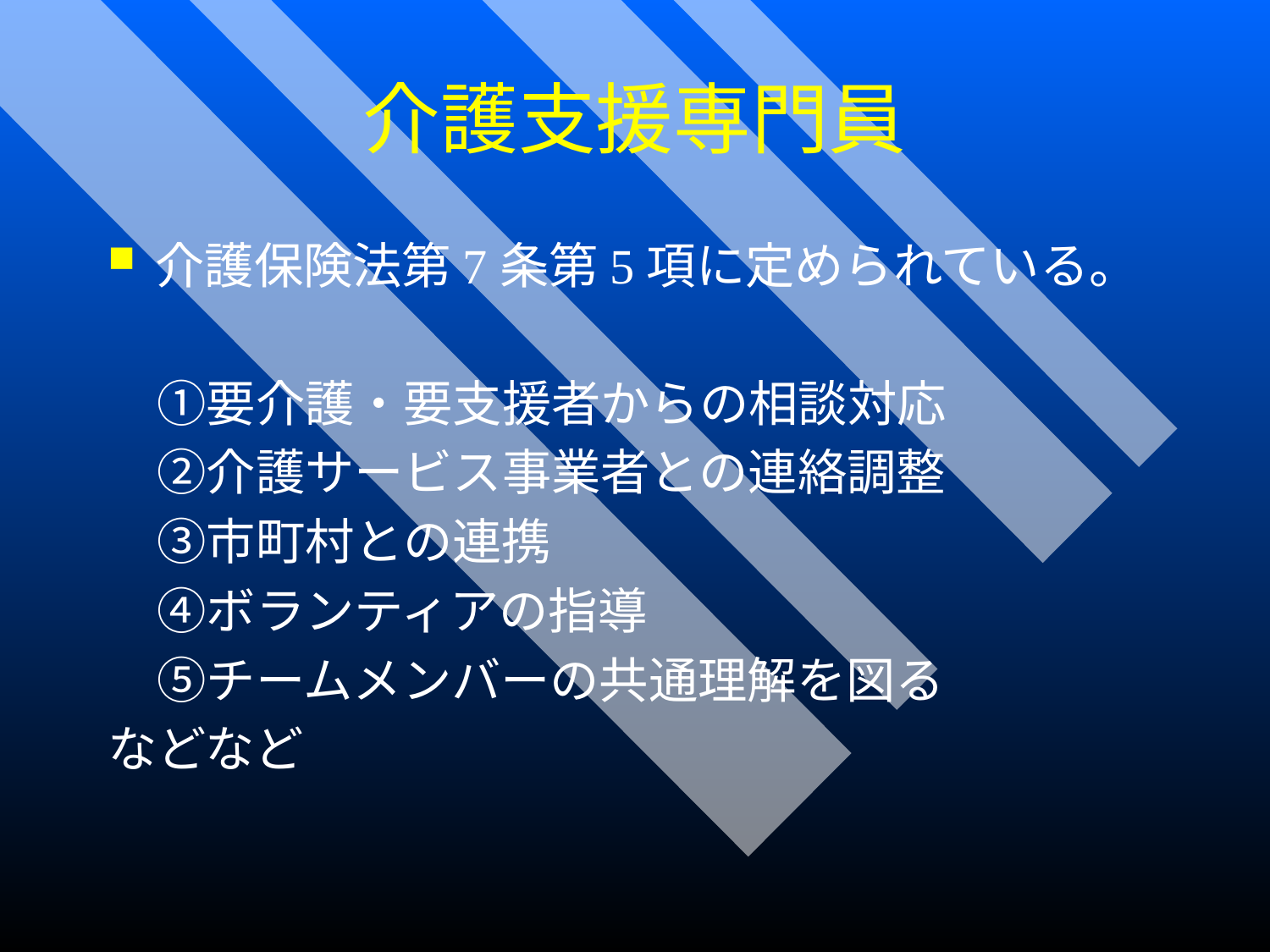

介護支援専門員
介護保険法第7条第5項に定められている。

　①要介護・要支援者からの相談対応
　②介護サービス事業者との連絡調整
　③市町村との連携
　④ボランティアの指導
　⑤チームメンバーの共通理解を図る
などなど